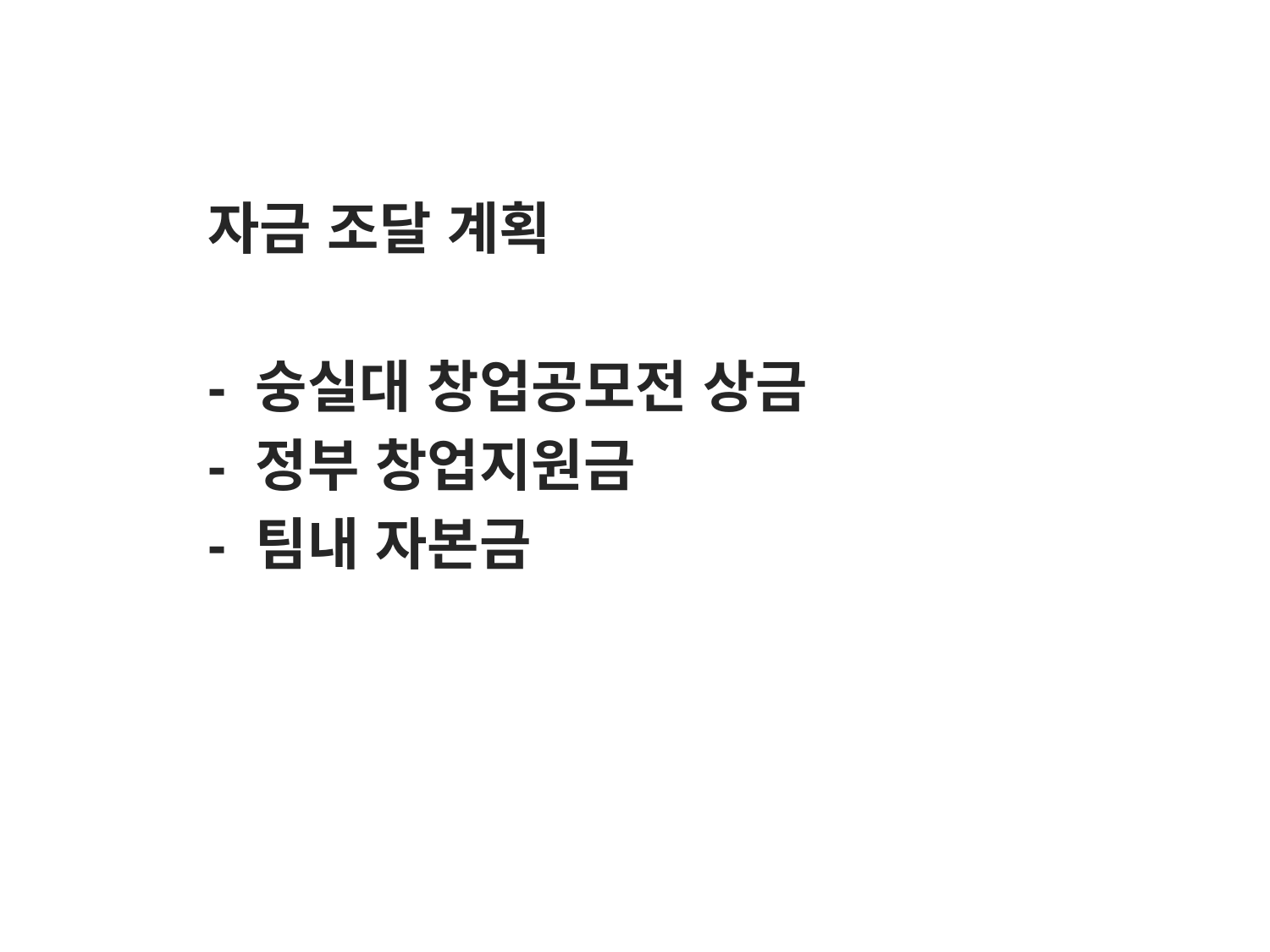

자금 조달 계획

- 숭실대 창업공모전 상금
- 정부 창업지원금
- 팀내 자본금